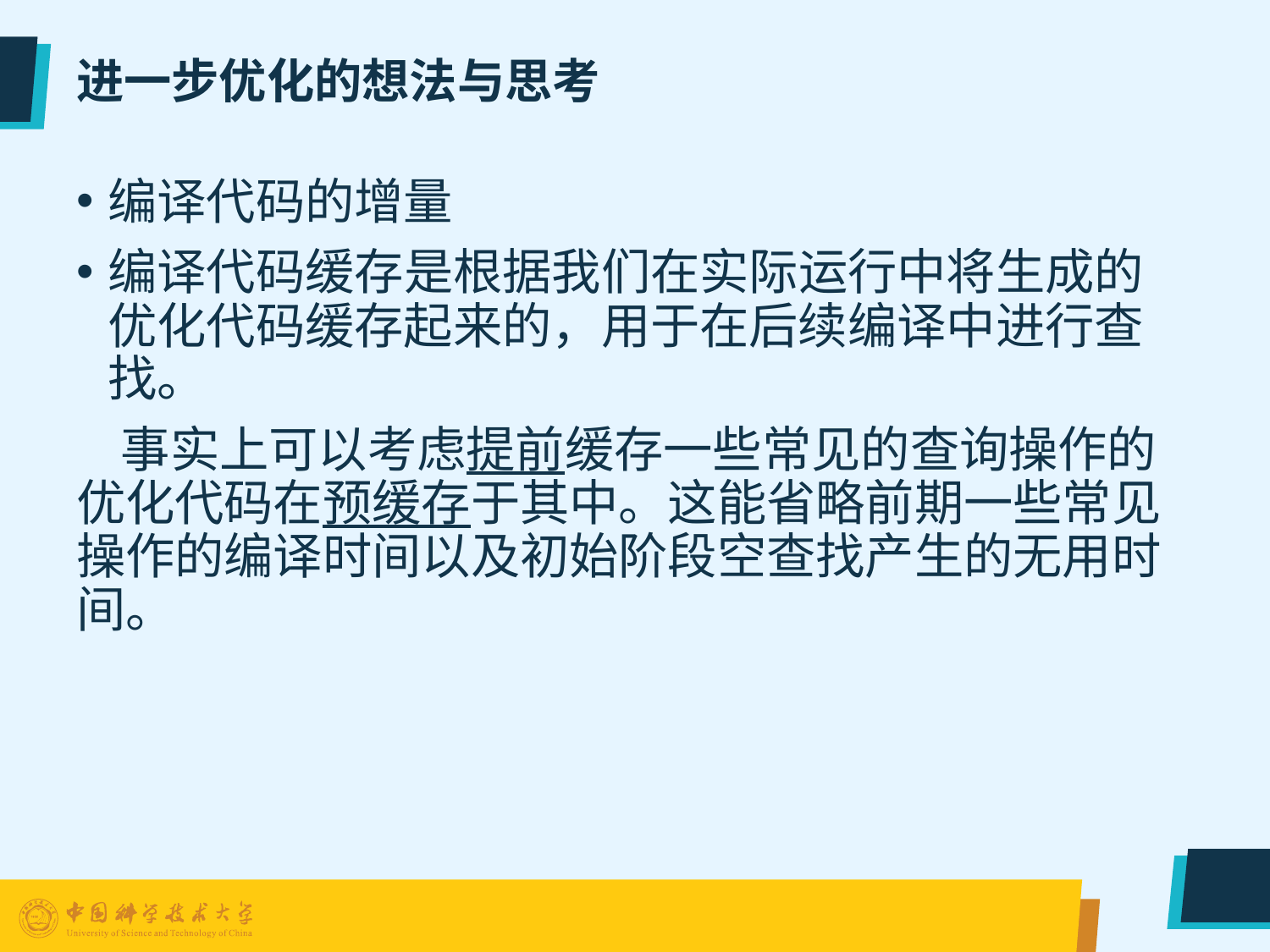

# 进一步优化的想法与思考
编译代码的增量
编译代码缓存是根据我们在实际运行中将生成的优化代码缓存起来的，用于在后续编译中进行查找。
   事实上可以考虑提前缓存一些常见的查询操作的优化代码在预缓存于其中。这能省略前期一些常见操作的编译时间以及初始阶段空查找产生的无用时间。